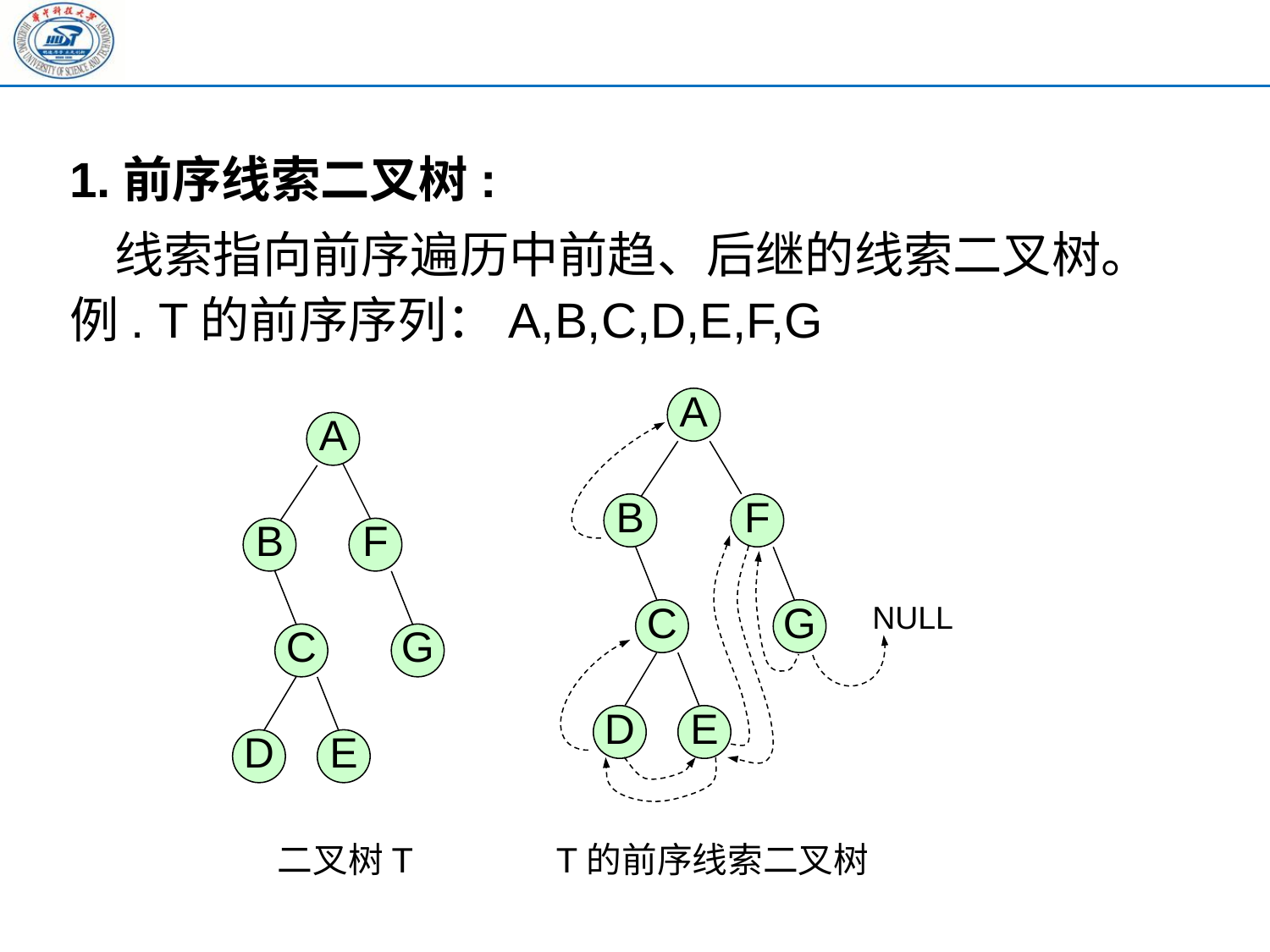

1.前序线索二叉树:
   线索指向前序遍历中前趋、后继的线索二叉树。
例. T的前序序列：A,B,C,D,E,F,G
A
A

B
F
B
F

NULL
C
G
C
G

D
E
D
E

二叉树T
T的前序线索二叉树